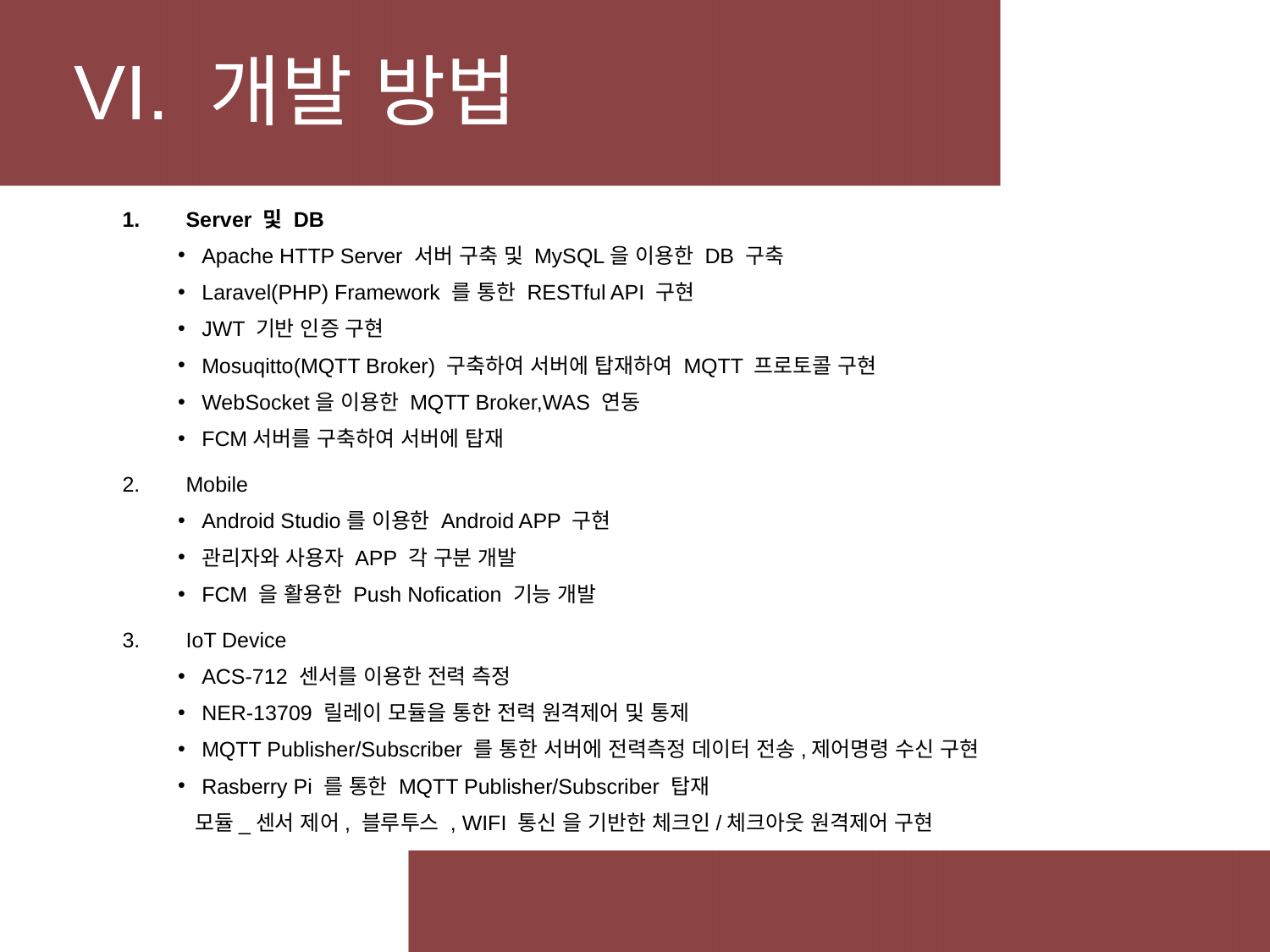

# VI. 개발 방법
Server 및 DB
Apache HTTP Server 서버 구축 및 MySQL을 이용한 DB 구축
Laravel(PHP) Framework 를 통한 RESTful API 구현
JWT 기반 인증 구현
Mosuqitto(MQTT Broker) 구축하여 서버에 탑재하여 MQTT 프로토콜 구현
WebSocket을 이용한 MQTT Broker,WAS 연동
FCM서버를 구축하여 서버에 탑재
Mobile
Android Studio를 이용한 Android APP 구현
관리자와 사용자 APP 각 구분 개발
FCM 을 활용한 Push Nofication 기능 개발
IoT Device
ACS-712 센서를 이용한 전력 측정
NER-13709 릴레이 모듈을 통한 전력 원격제어 및 통제
MQTT Publisher/Subscriber 를 통한 서버에 전력측정 데이터 전송,제어명령 수신 구현
Rasberry Pi 를 통한 MQTT Publisher/Subscriber 탑재
  모듈_센서 제어, 블루투스 , WIFI 통신 을 기반한 체크인/체크아웃 원격제어 구현